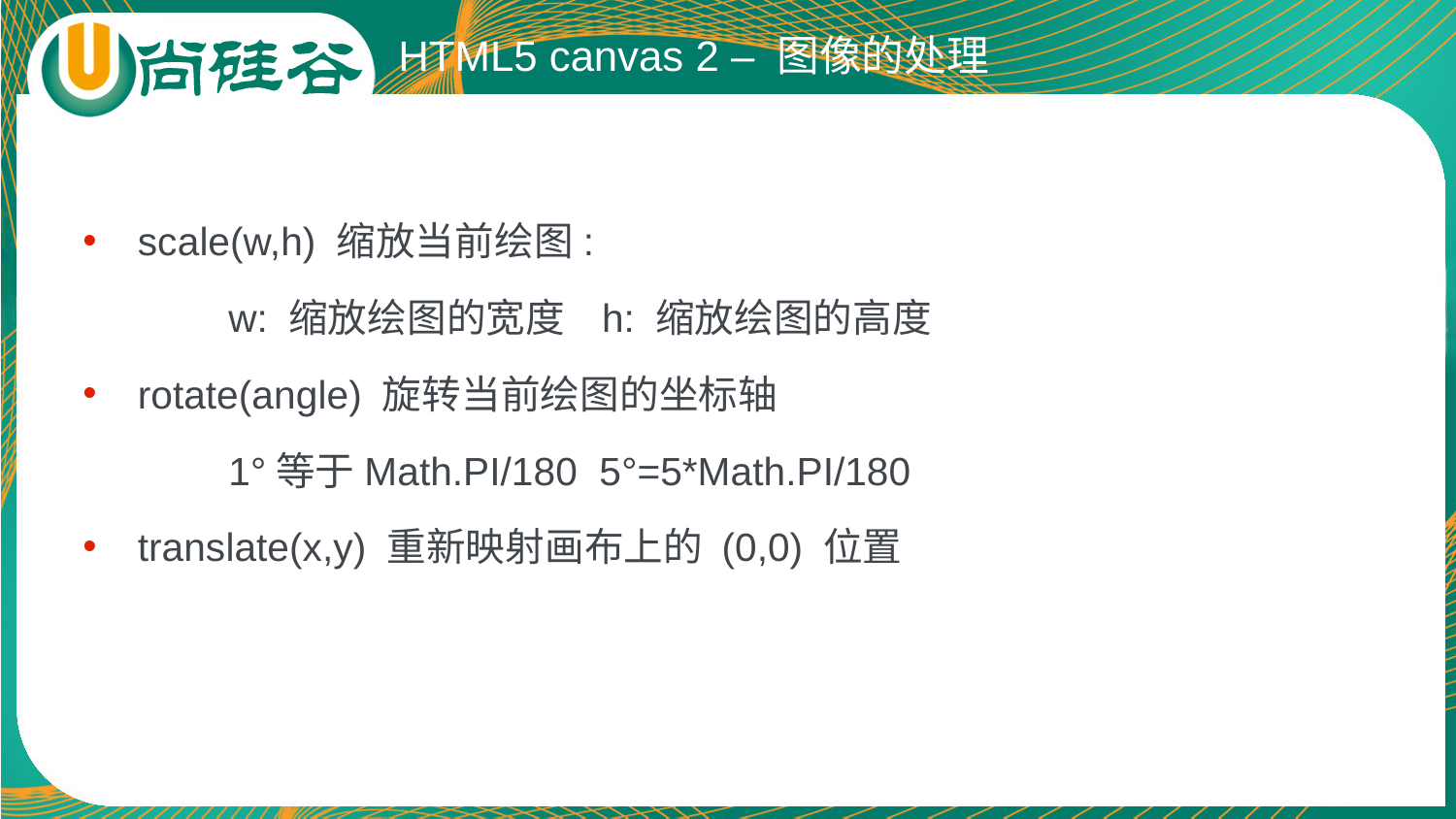

# HTML5 canvas 2 – 图像的处理

scale(w,h) 缩放当前绘图:
	w: 缩放绘图的宽度   h: 缩放绘图的高度
rotate(angle) 旋转当前绘图的坐标轴
	1°等于Math.PI/180  5°=5*Math.PI/180
translate(x,y) 重新映射画布上的 (0,0) 位置